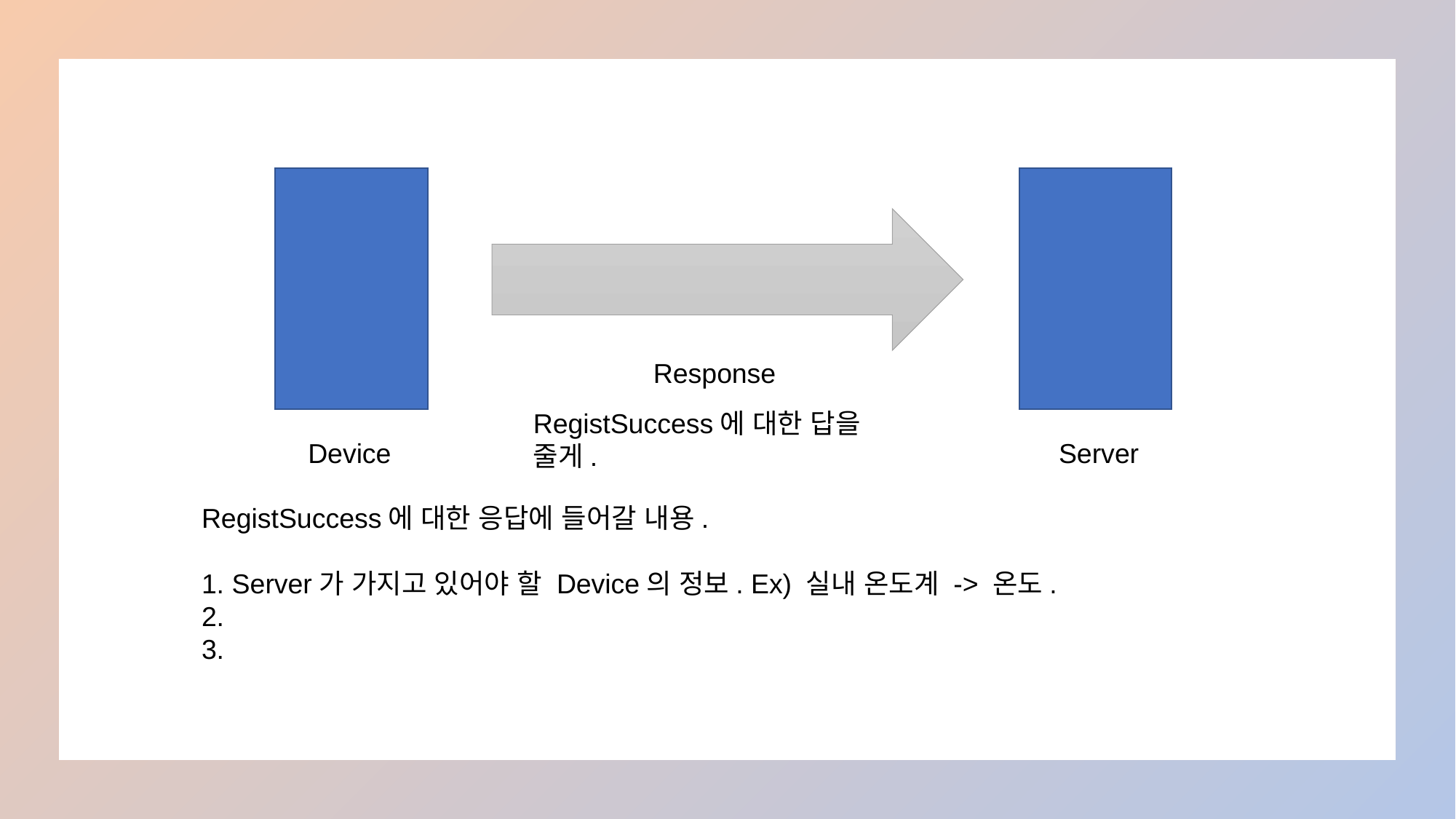

Response
RegistSuccess에 대한 답을 줄게.
      Device
      Server
RegistSuccess에 대한 응답에 들어갈 내용.

1. Server가 가지고 있어야 할 Device의 정보. Ex) 실내 온도계 -> 온도.
2.
3.